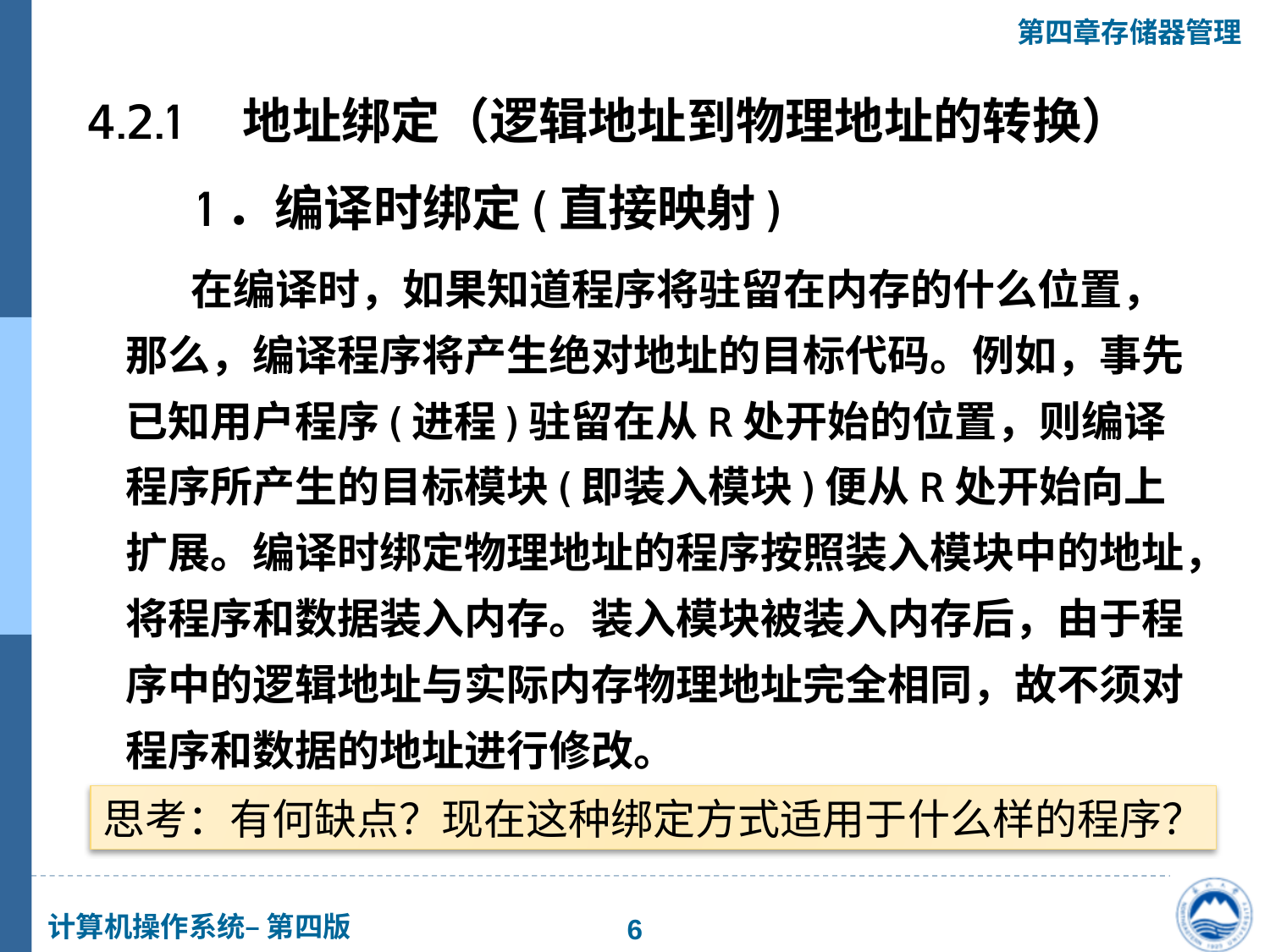

4.2.1　地址绑定（逻辑地址到物理地址的转换）
　　1．编译时绑定(直接映射)
　　  在编译时，如果知道程序将驻留在内存的什么位置，那么，编译程序将产生绝对地址的目标代码。例如，事先已知用户程序(进程)驻留在从R处开始的位置，则编译程序所产生的目标模块(即装入模块)便从R处开始向上扩展。编译时绑定物理地址的程序按照装入模块中的地址，将程序和数据装入内存。装入模块被装入内存后，由于程序中的逻辑地址与实际内存物理地址完全相同，故不须对程序和数据的地址进行修改。

思考：有何缺点？现在这种绑定方式适用于什么样的程序？